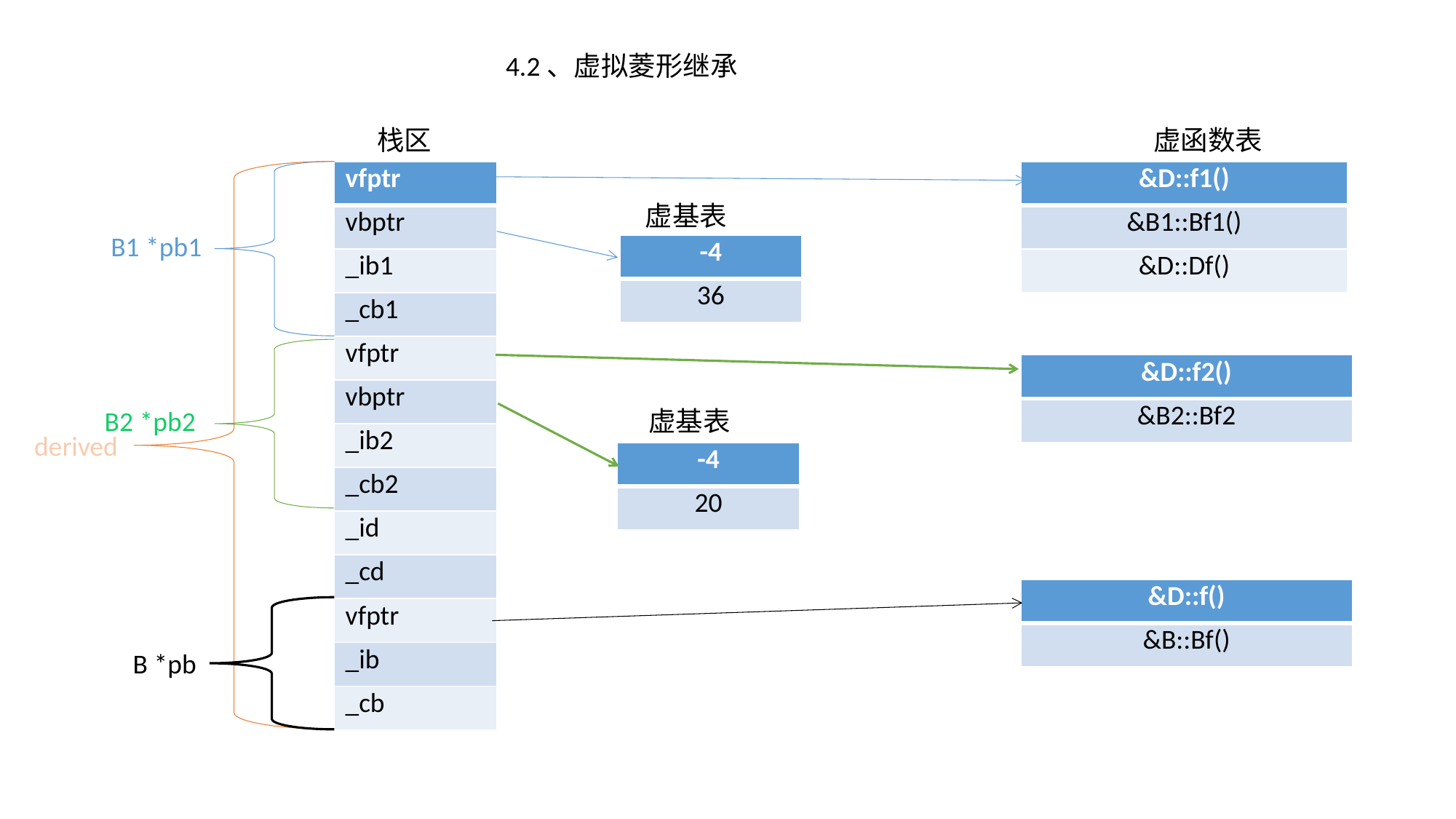

4.2、虚拟菱形继承
                栈区
               虚函数表

| vfptr |
| --- |
| vbptr |
| \_ib1 |
| \_cb1 |
| vfptr |
| vbptr |
| \_ib2 |
| \_cb2 |
| \_id |
| \_cd |
| vfptr |
| \_ib |
| \_cb |
| &D::f1() |
| --- |
| &B1::Bf1() |
| &D::Df() |
虚基表
       B1 *pb1
| -4 |
| --- |
| 36 |

| &D::f2() |
| --- |
| &B2::Bf2 |
      B2 *pb2
虚基表
derived
| -4 |
| --- |
| 20 |
| &D::f() |
| --- |
| &B::Bf() |

  B *pb